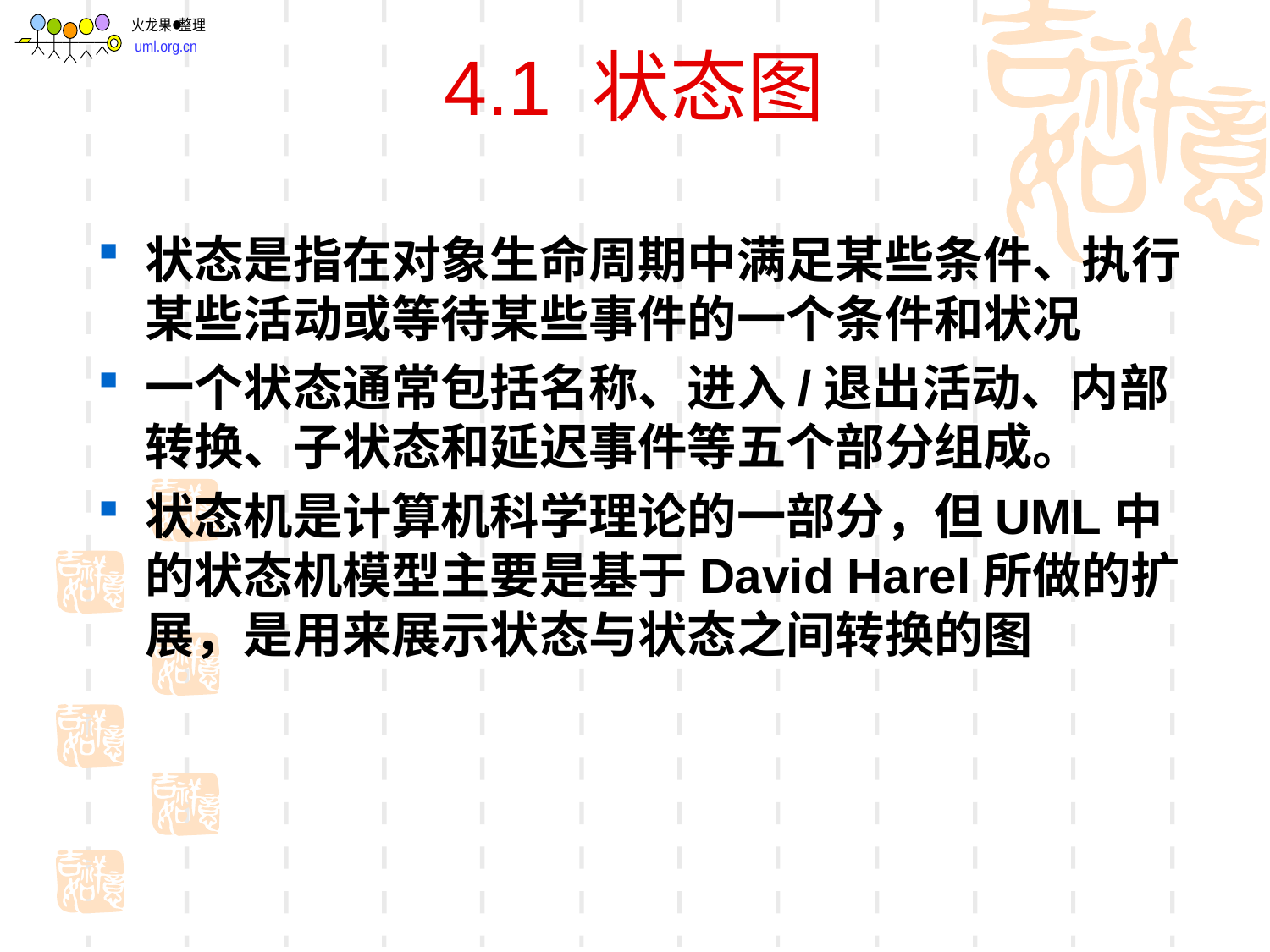

# 4.1 状态图
状态是指在对象生命周期中满足某些条件、执行某些活动或等待某些事件的一个条件和状况
一个状态通常包括名称、进入/退出活动、内部转换、子状态和延迟事件等五个部分组成。
状态机是计算机科学理论的一部分，但UML中的状态机模型主要是基于David Harel所做的扩展，是用来展示状态与状态之间转换的图